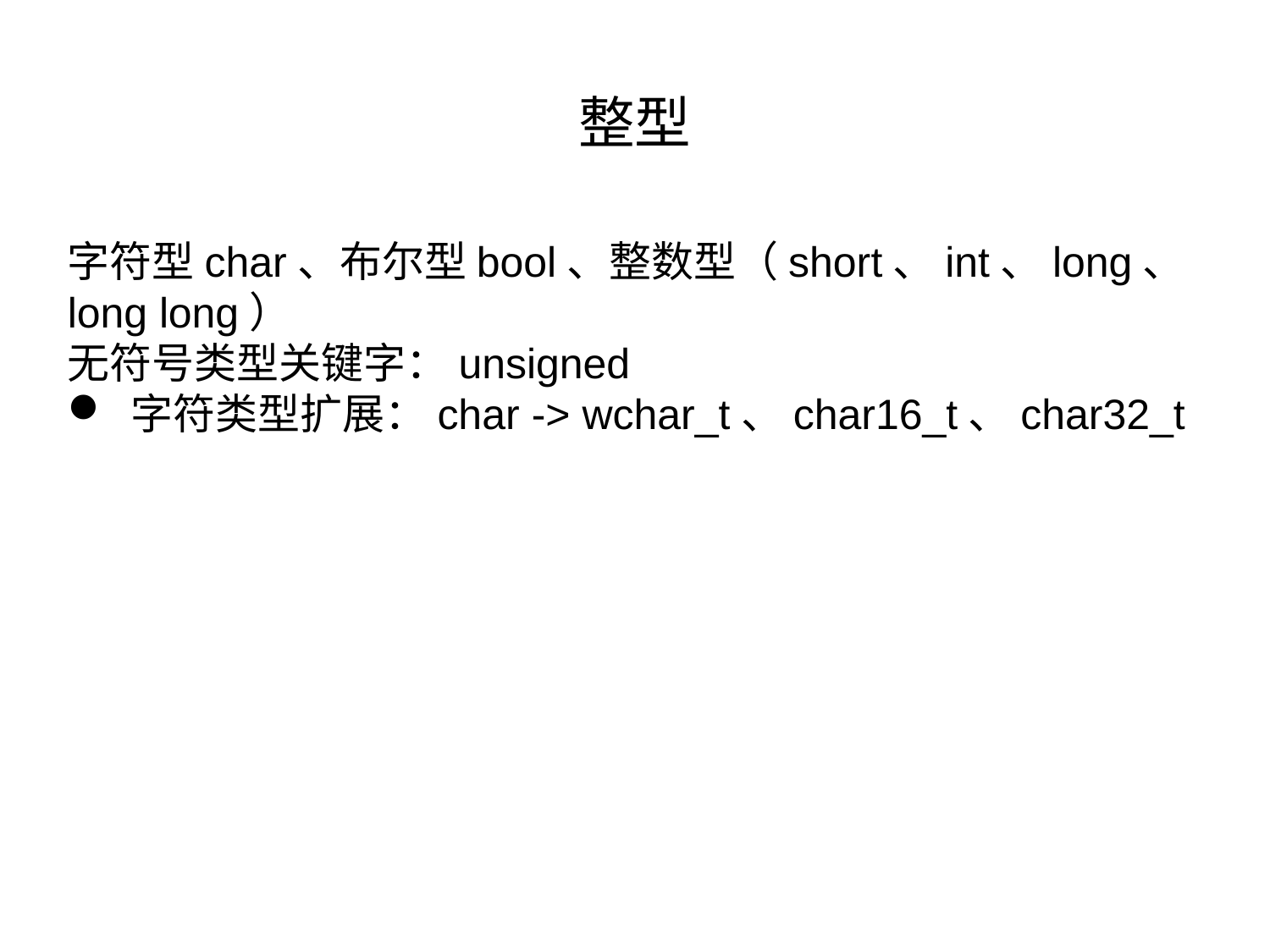

整型
字符型char、布尔型bool、整数型（short、int、long、long long）
无符号类型关键字：unsigned
字符类型扩展：char -> wchar_t、char16_t、char32_t